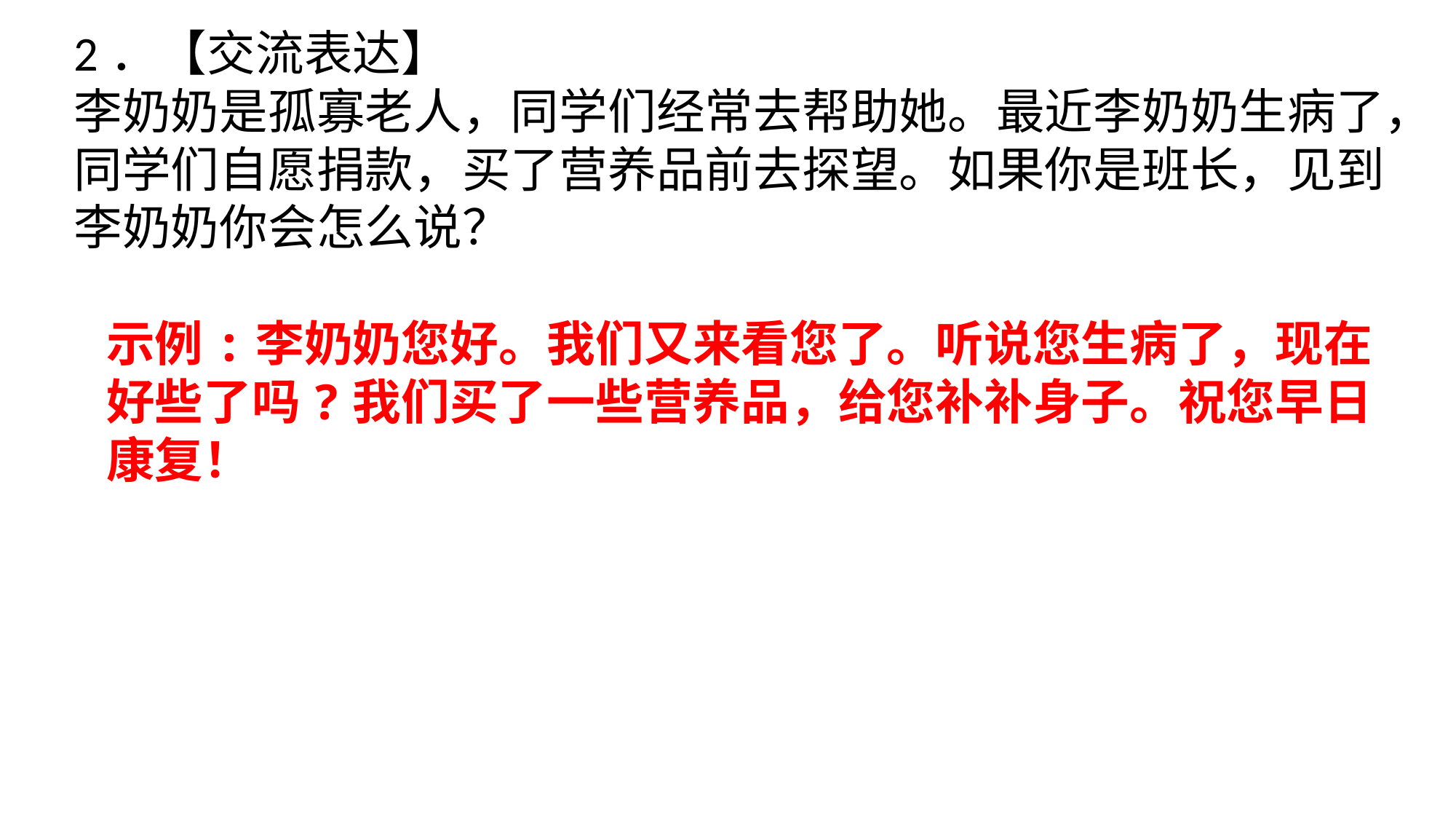

2．【交流表达】
李奶奶是孤寡老人，同学们经常去帮助她。最近李奶奶生病了，同学们自愿捐款，买了营养品前去探望。如果你是班长，见到李奶奶你会怎么说？
示例:李奶奶您好。我们又来看您了。听说您生病了，现在好些了吗?我们买了一些营养品，给您补补身子。祝您早日康复！